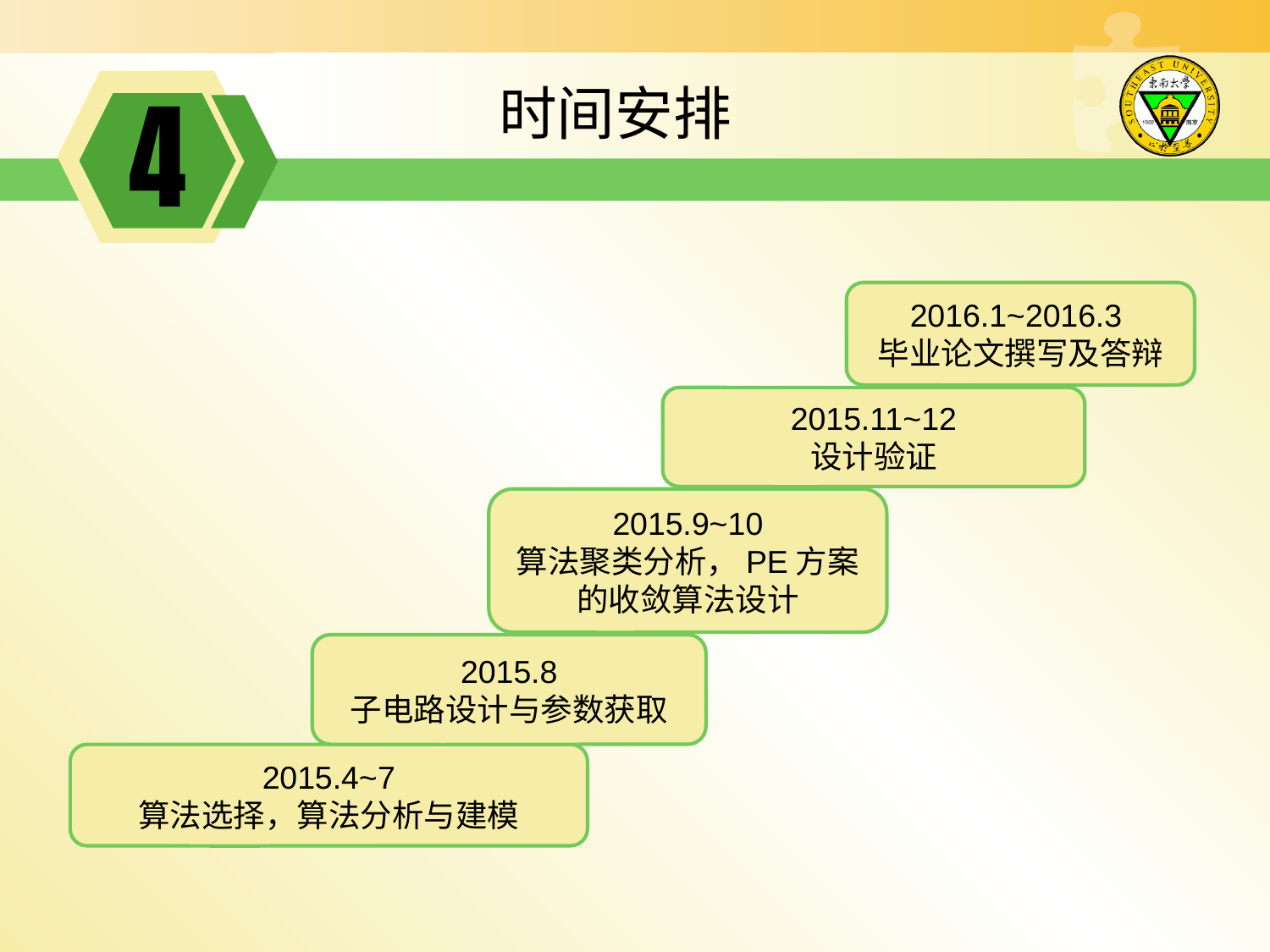

4
时间安排

2016.1~2016.3
毕业论文撰写及答辩
2015.11~12
设计验证
2015.9~10
算法聚类分析，PE方案的收敛算法设计
2015.8
子电路设计与参数获取
2015.4~7
算法选择，算法分析与建模